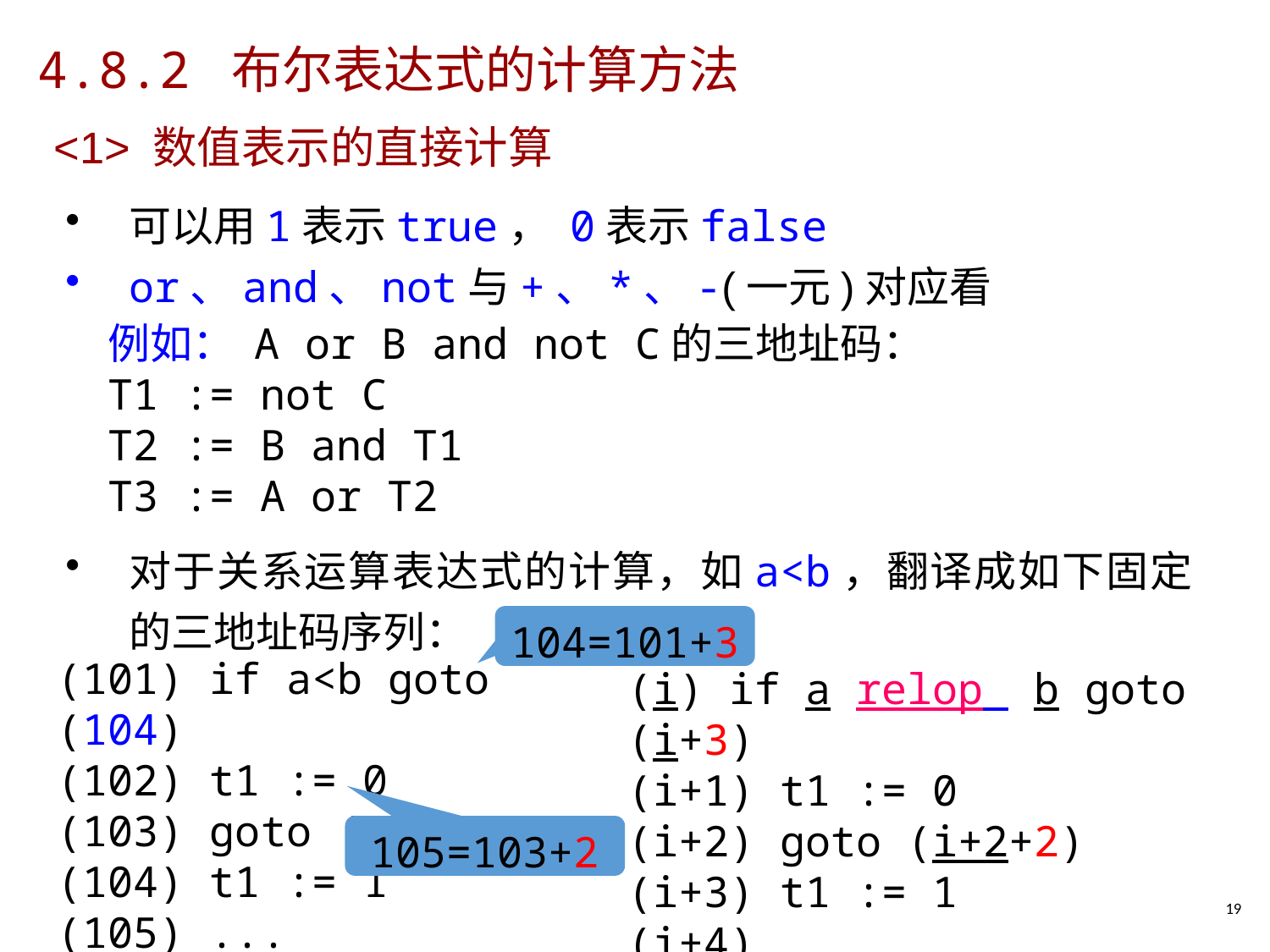

# 4.8.2 布尔表达式的计算方法 <1> 数值表示的直接计算
可以用1表示true， 0表示false
or、and、not与+、*、-(一元)对应看

对于关系运算表达式的计算，如a<b，翻译成如下固定的三地址码序列：
例如： A or B and not C的三地址码：
T1 := not C
T2 := B and T1
T3 := A or T2
104=101+3
(101) if a<b goto (104)
(102) t1 := 0
(103) goto (105)
(104) t1 := 1
(105) ...
(i) if a relop  b goto (i+3)
(i+1) t1 := 0
(i+2) goto (i+2+2)
(i+3) t1 := 1
(i+4) ...
105=103+2
19